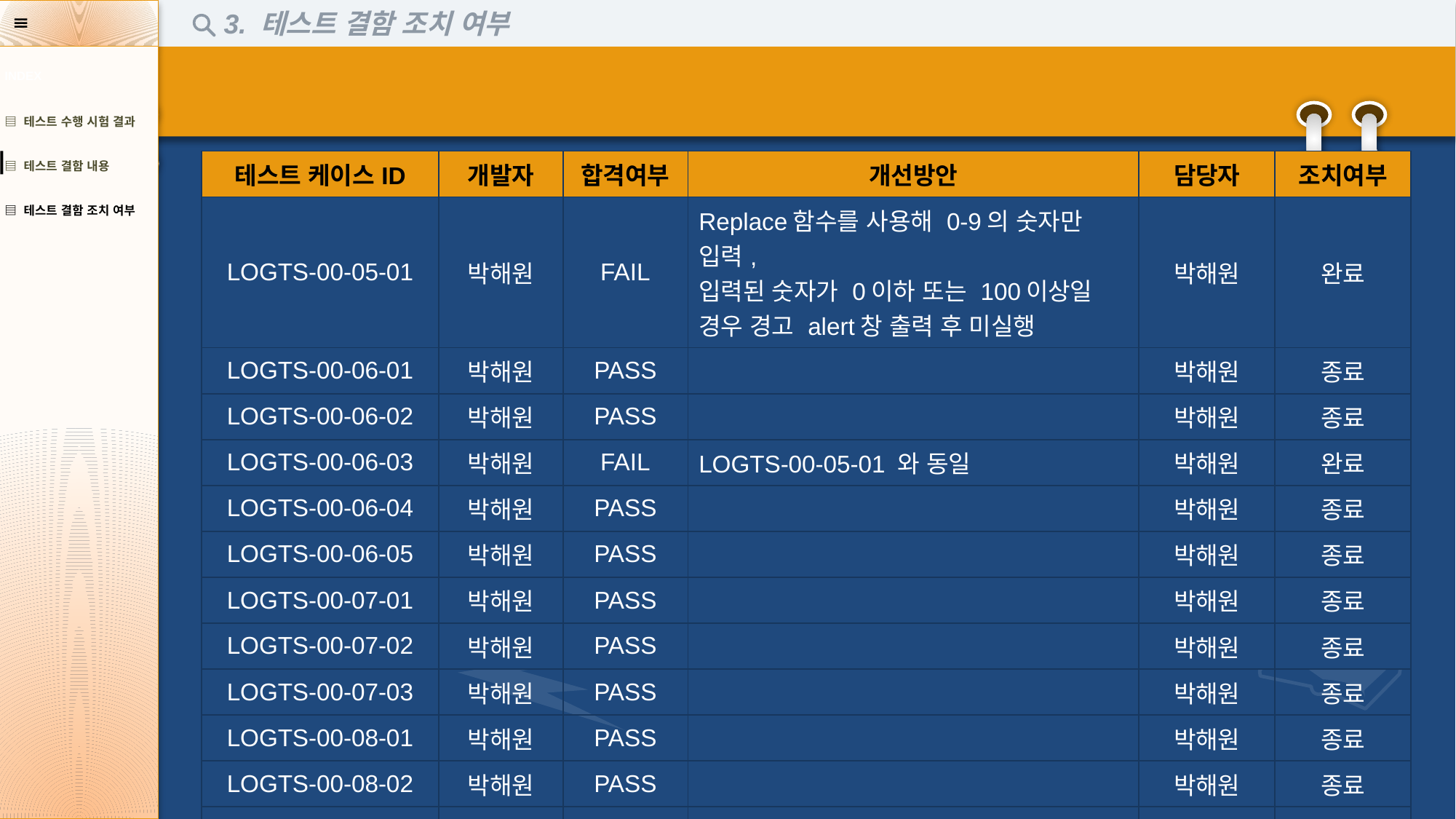

3. 테스트 결함 조치 여부

| INDEX |
| --- |
| ▤ 테스트 수행 시험 결과 |
| ▤ 테스트 결함 내용 |
| ▤ 테스트 결함 조치 여부 |

| 테스트 케이스ID | 개발자 | 합격여부 | 개선방안 | 담당자 | 조치여부 |
| --- | --- | --- | --- | --- | --- |
| LOGTS-00-05-01 | 박해원 | FAIL | Replace함수를 사용해 0-9의 숫자만 입력, 입력된 숫자가 0이하 또는 100이상일 경우 경고 alert창 출력 후 미실행 | 박해원 | 완료 |
| LOGTS-00-06-01 | 박해원 | PASS |  | 박해원 | 종료 |
| LOGTS-00-06-02 | 박해원 | PASS |  | 박해원 | 종료 |
| LOGTS-00-06-03 | 박해원 | FAIL | LOGTS-00-05-01 와 동일 | 박해원 | 완료 |
| LOGTS-00-06-04 | 박해원 | PASS |  | 박해원 | 종료 |
| LOGTS-00-06-05 | 박해원 | PASS |  | 박해원 | 종료 |
| LOGTS-00-07-01 | 박해원 | PASS |  | 박해원 | 종료 |
| LOGTS-00-07-02 | 박해원 | PASS |  | 박해원 | 종료 |
| LOGTS-00-07-03 | 박해원 | PASS |  | 박해원 | 종료 |
| LOGTS-00-08-01 | 박해원 | PASS |  | 박해원 | 종료 |
| LOGTS-00-08-02 | 박해원 | PASS |  | 박해원 | 종료 |
| LOGTS-00-08-03 | 박해원 | PASS |  | 박해원 | 종료 |